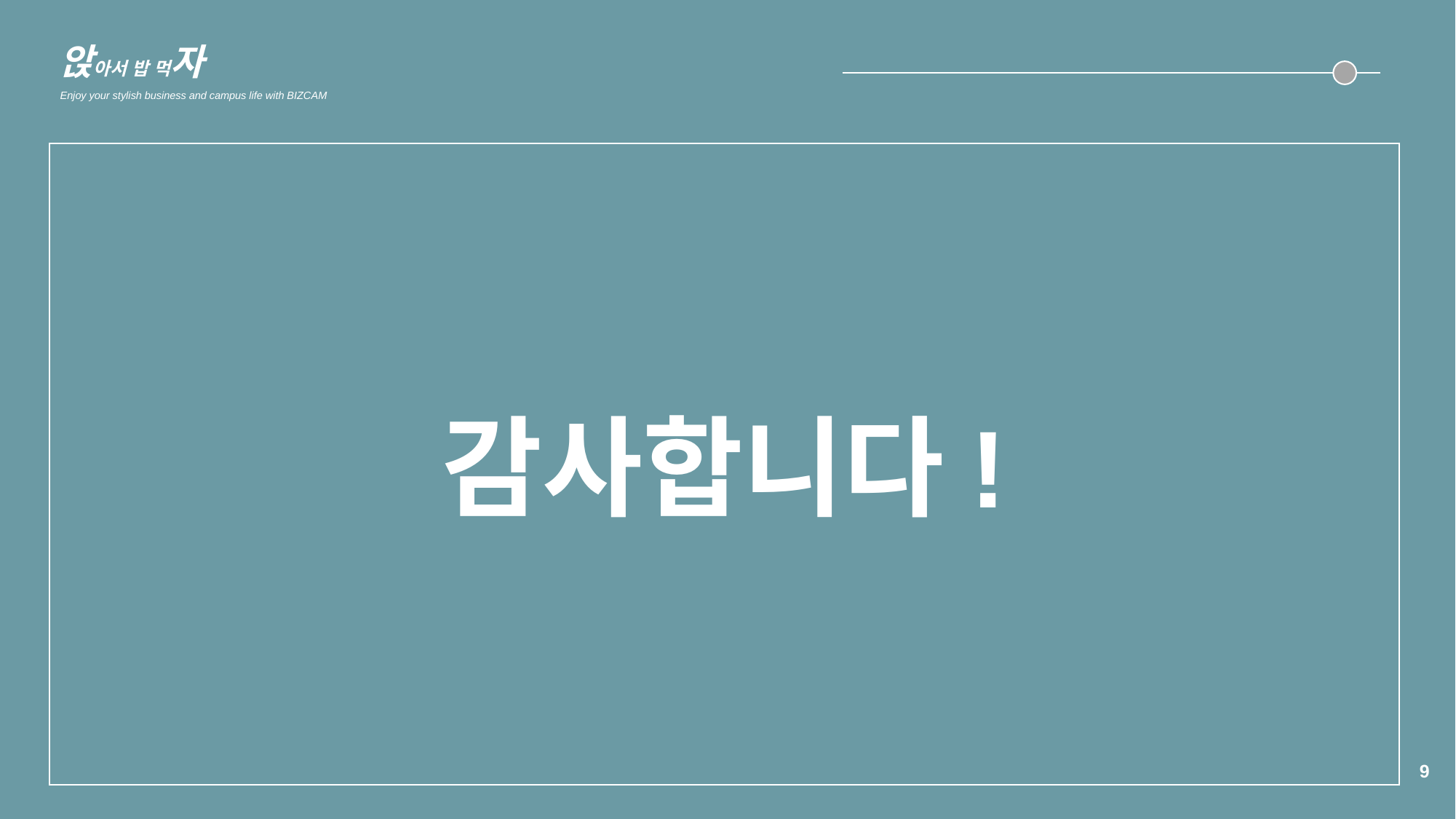

앉아서 밥 먹자
Enjoy your stylish business and campus life with BIZCAM

감사합니다!
9